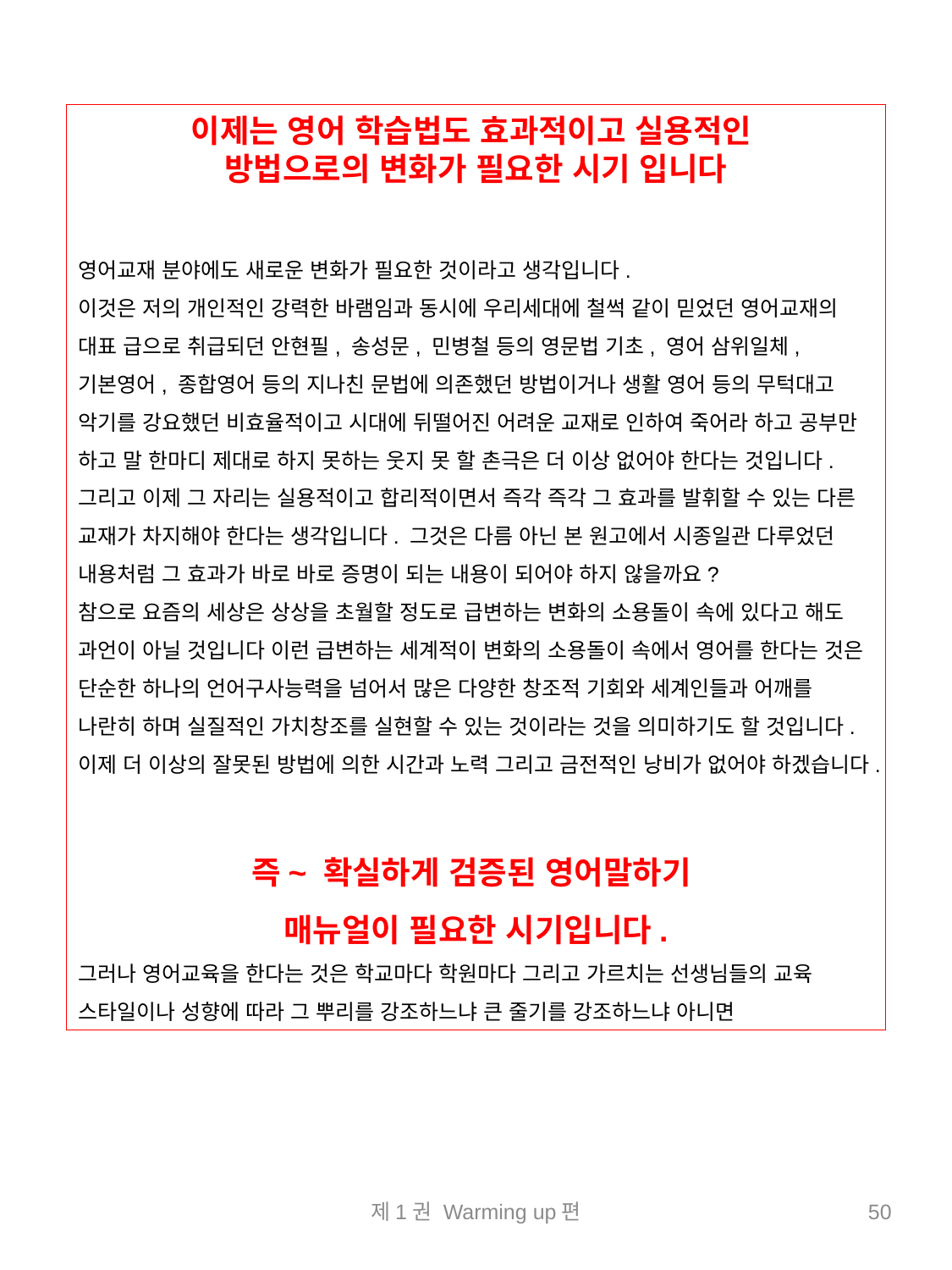

이제는 영어 학습법도 효과적이고 실용적인
방법으로의 변화가 필요한 시기 입니다

영어교재 분야에도 새로운 변화가 필요한 것이라고 생각입니다.
이것은 저의 개인적인 강력한 바램임과 동시에 우리세대에 철썩 같이 믿었던 영어교재의 대표 급으로 취급되던 안현필, 송성문, 민병철 등의 영문법 기초, 영어 삼위일체, 기본영어, 종합영어 등의 지나친 문법에 의존했던 방법이거나 생활 영어 등의 무턱대고 악기를 강요했던 비효율적이고 시대에 뒤떨어진 어려운 교재로 인하여 죽어라 하고 공부만 하고 말 한마디 제대로 하지 못하는 웃지 못 할 촌극은 더 이상 없어야 한다는 것입니다.
그리고 이제 그 자리는 실용적이고 합리적이면서 즉각 즉각 그 효과를 발휘할 수 있는 다른 교재가 차지해야 한다는 생각입니다. 그것은 다름 아닌 본 원고에서 시종일관 다루었던 내용처럼 그 효과가 바로 바로 증명이 되는 내용이 되어야 하지 않을까요?
참으로 요즘의 세상은 상상을 초월할 정도로 급변하는 변화의 소용돌이 속에 있다고 해도 과언이 아닐 것입니다 이런 급변하는 세계적이 변화의 소용돌이 속에서 영어를 한다는 것은 단순한 하나의 언어구사능력을 넘어서 많은 다양한 창조적 기회와 세계인들과 어깨를 나란히 하며 실질적인 가치창조를 실현할 수 있는 것이라는 것을 의미하기도 할 것입니다.
이제 더 이상의 잘못된 방법에 의한 시간과 노력 그리고 금전적인 낭비가 없어야 하겠습니다.

즉~ 확실하게 검증된 영어말하기
매뉴얼이 필요한 시기입니다.
그러나 영어교육을 한다는 것은 학교마다 학원마다 그리고 가르치는 선생님들의 교육 스타일이나 성향에 따라 그 뿌리를 강조하느냐 큰 줄기를 강조하느냐 아니면
제1권 Warming up편
50